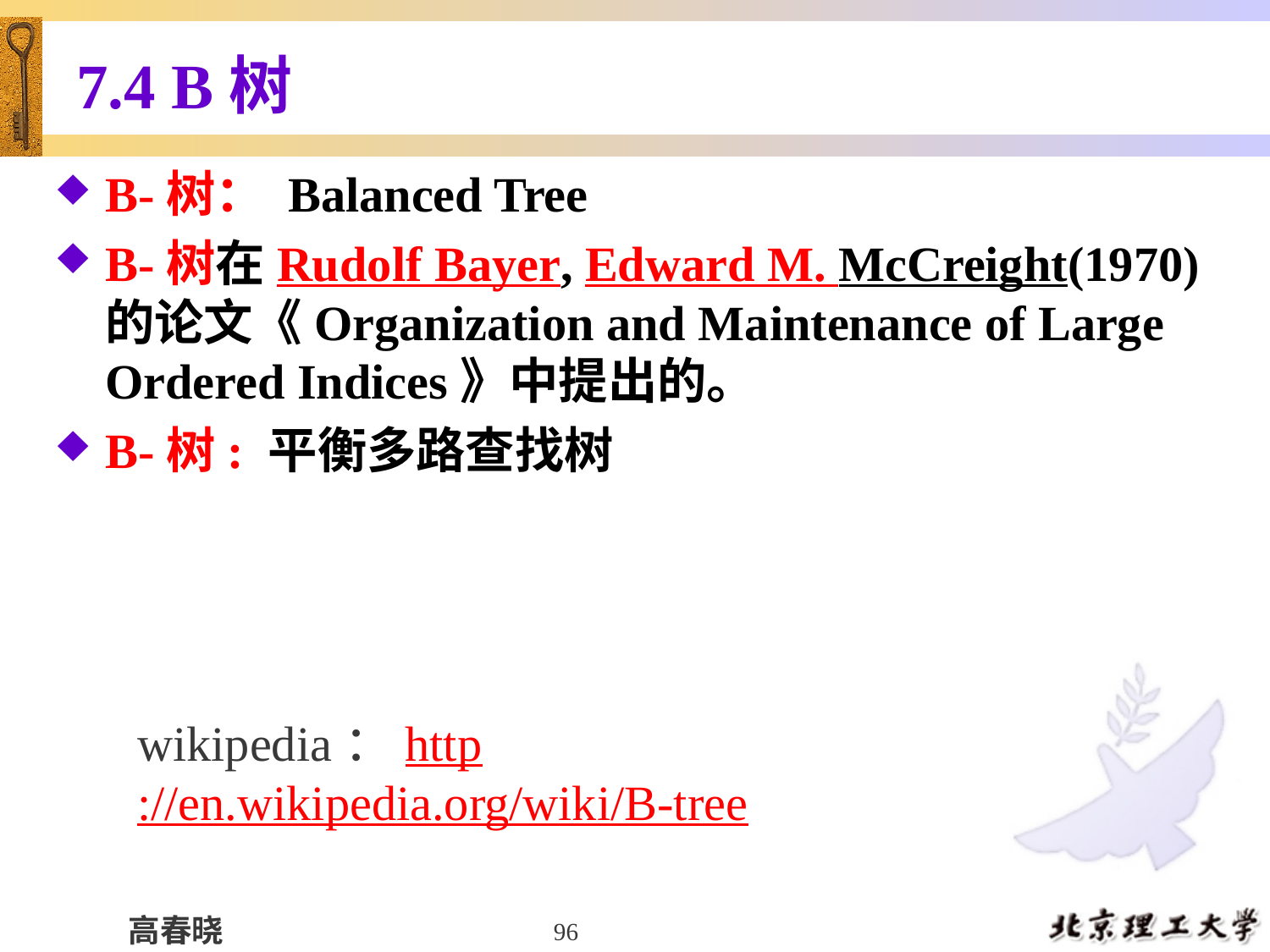

# 7.4 B树
B-树： Balanced Tree
B-树在Rudolf Bayer, Edward M. McCreight(1970)的论文《Organization and Maintenance of Large Ordered Indices》中提出的。
B-树: 平衡多路查找树

wikipedia：http://en.wikipedia.org/wiki/B-tree
96